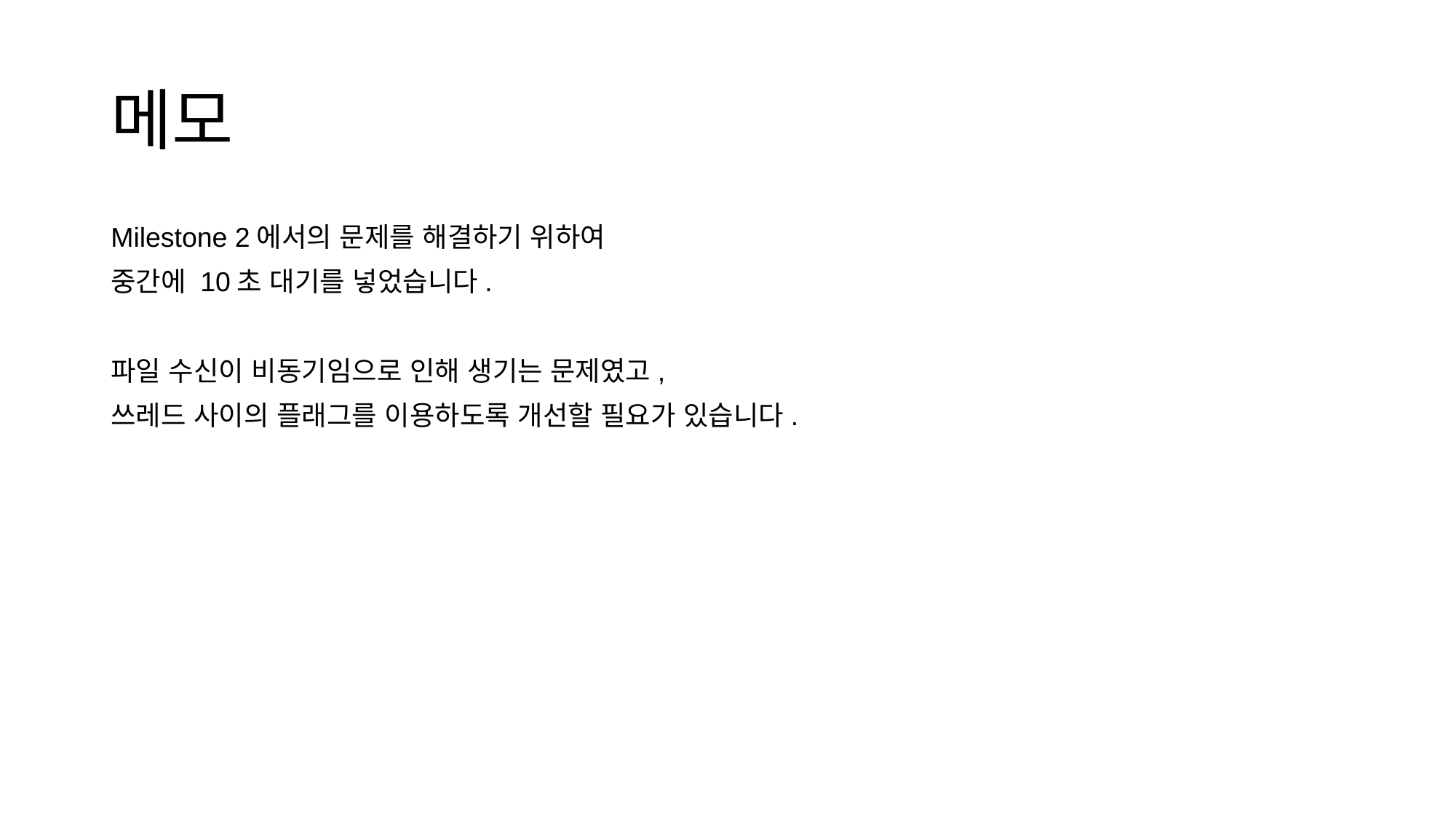

# 메모
Milestone 2에서의 문제를 해결하기 위하여
중간에 10초 대기를 넣었습니다.

파일 수신이 비동기임으로 인해 생기는 문제였고,
쓰레드 사이의 플래그를 이용하도록 개선할 필요가 있습니다.